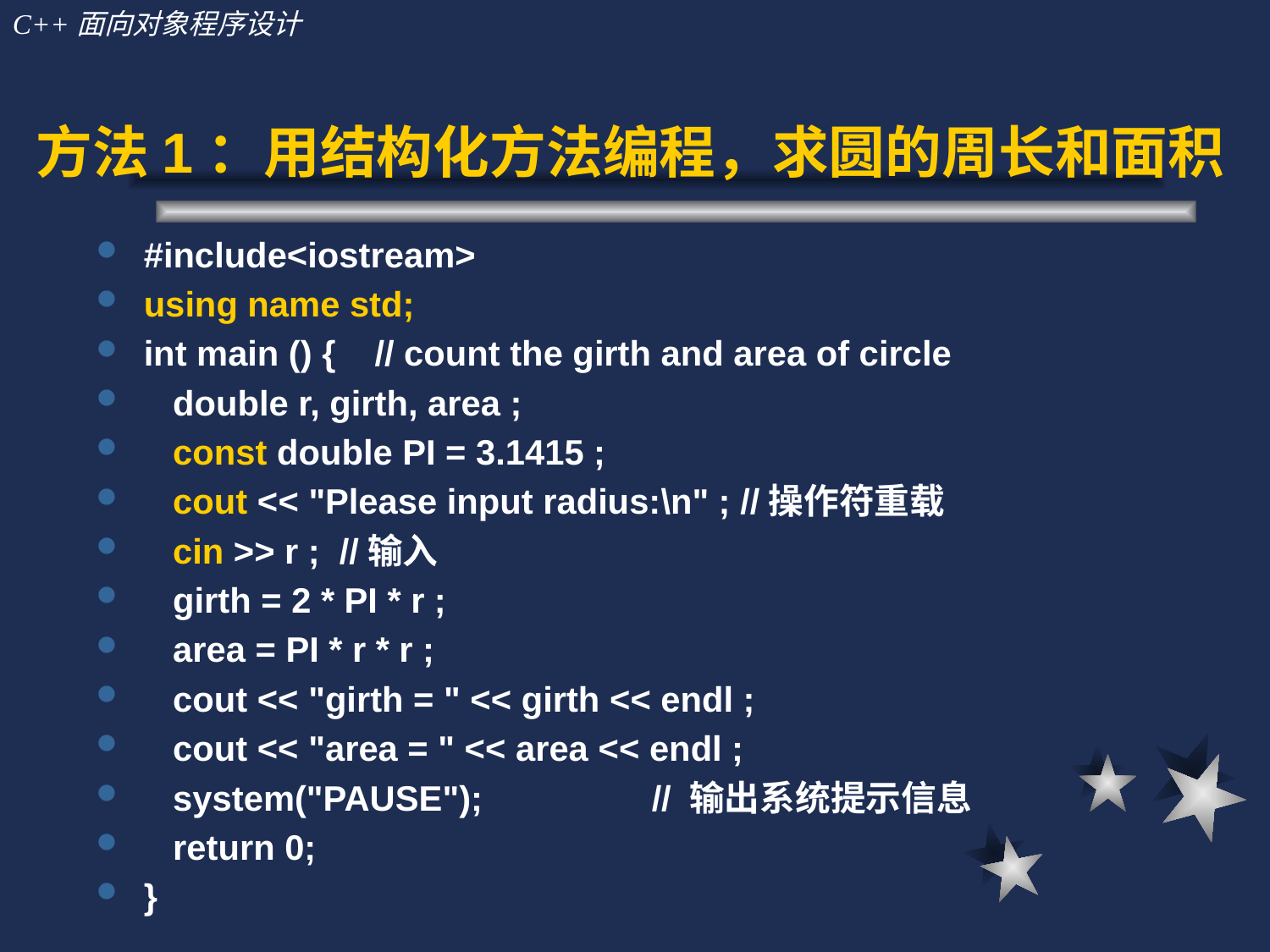

# 方法1：用结构化方法编程，求圆的周长和面积
#include<iostream>
using name std;
int main () {    // count the girth and area of circle
   double r, girth, area ;
   const double PI = 3.1415 ;
   cout << "Please input radius:\n" ; //操作符重载
   cin >> r ;  //输入
   girth = 2 * PI * r ;
   area = PI * r * r ;
   cout << "girth = " << girth << endl ;
   cout << "area = " << area << endl ;
   system("PAUSE");		// 输出系统提示信息
   return 0;
}
58